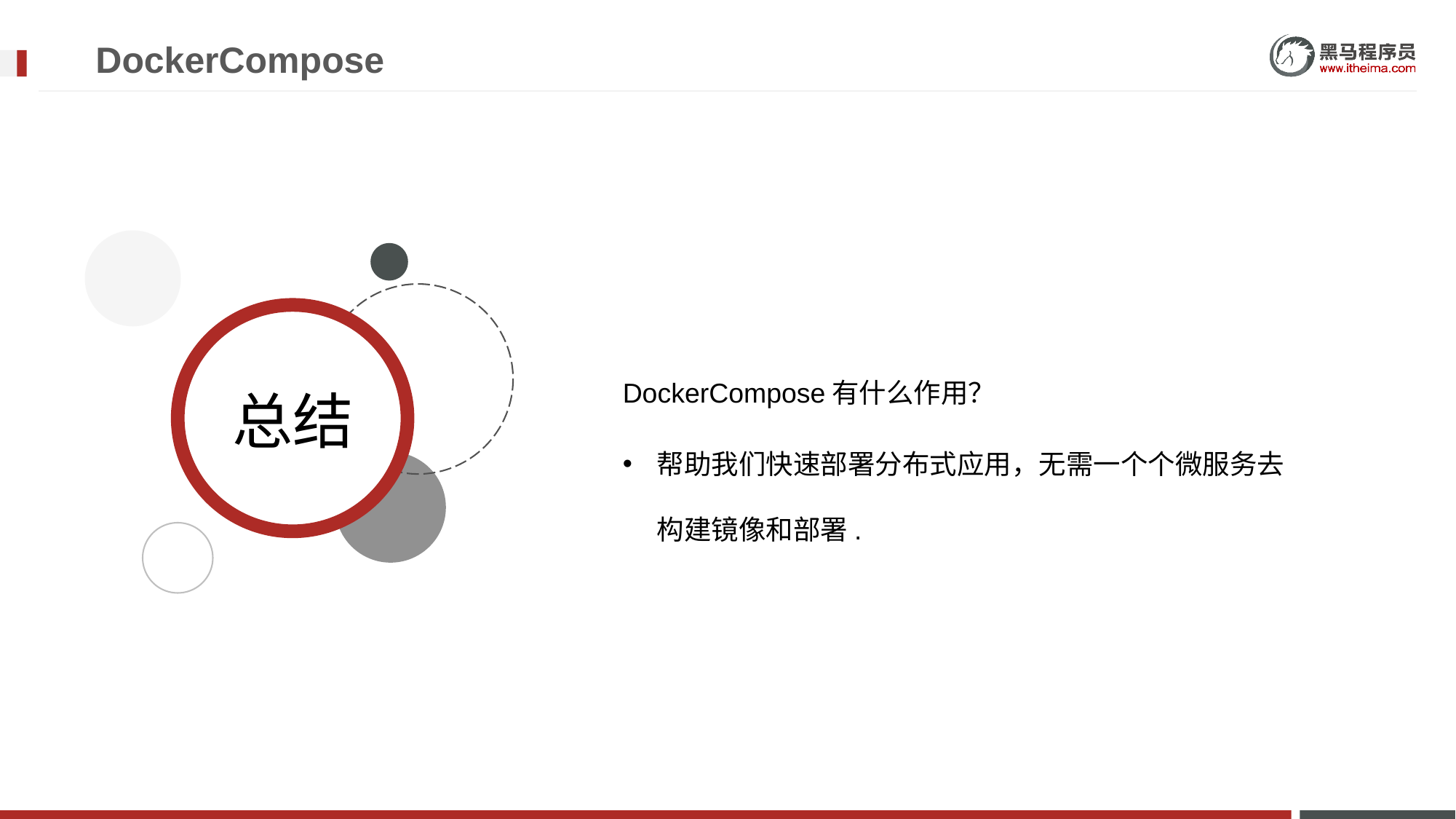

# DockerCompose
DockerCompose有什么作用？
帮助我们快速部署分布式应用，无需一个个微服务去构建镜像和部署.